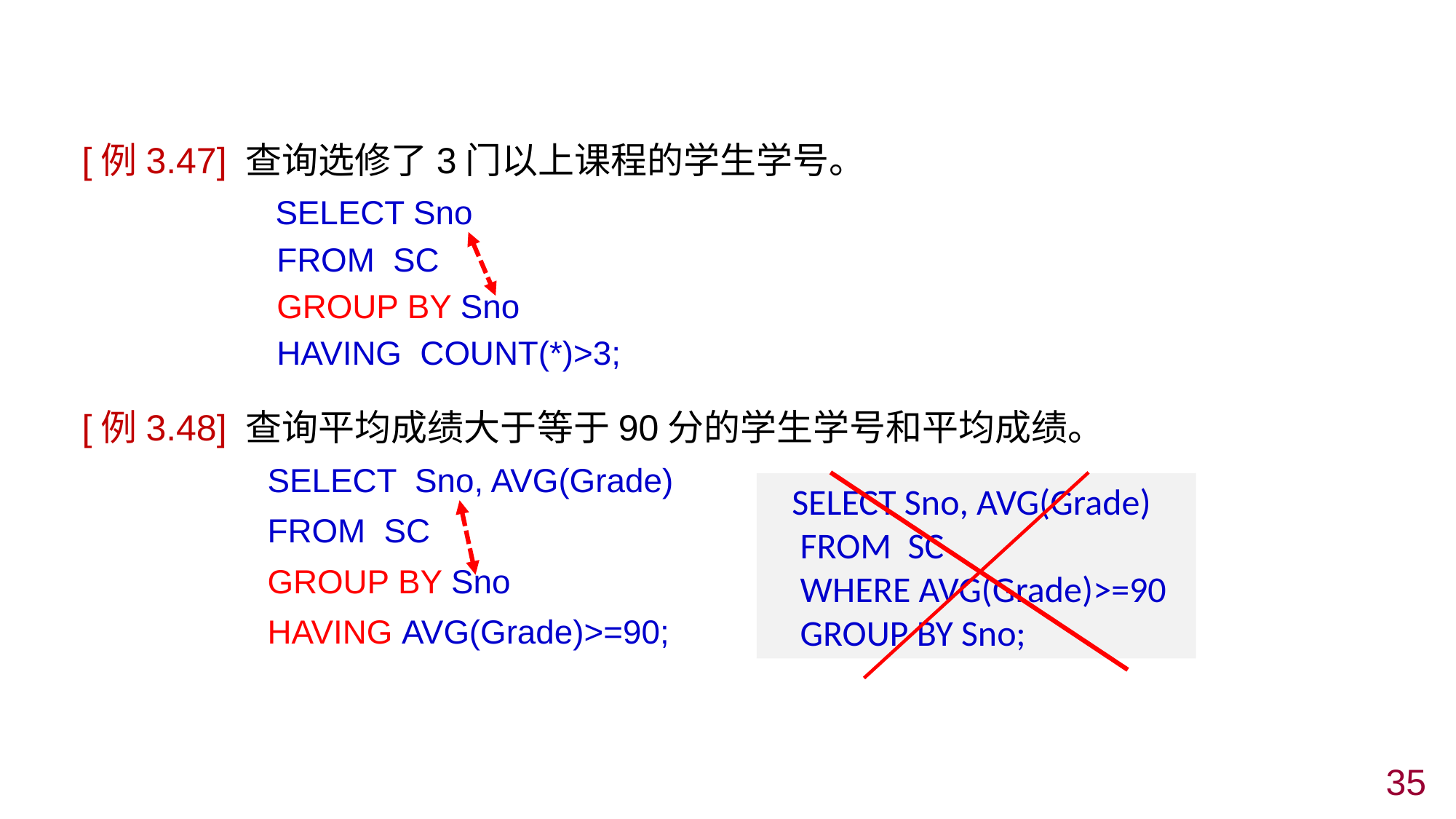

#
[例3.47] 查询选修了3门以上课程的学生学号。
                   SELECT Sno
                     FROM  SC
                     GROUP BY Sno
                     HAVING  COUNT(*)>3;

[例3.48] 查询平均成绩大于等于90分的学生学号和平均成绩。
                    SELECT  Sno, AVG(Grade)
                    FROM  SC
                    GROUP BY Sno
                    HAVING AVG(Grade)>=90;
   SELECT Sno, AVG(Grade)
    FROM  SC
    WHERE AVG(Grade)>=90
    GROUP BY Sno;
35